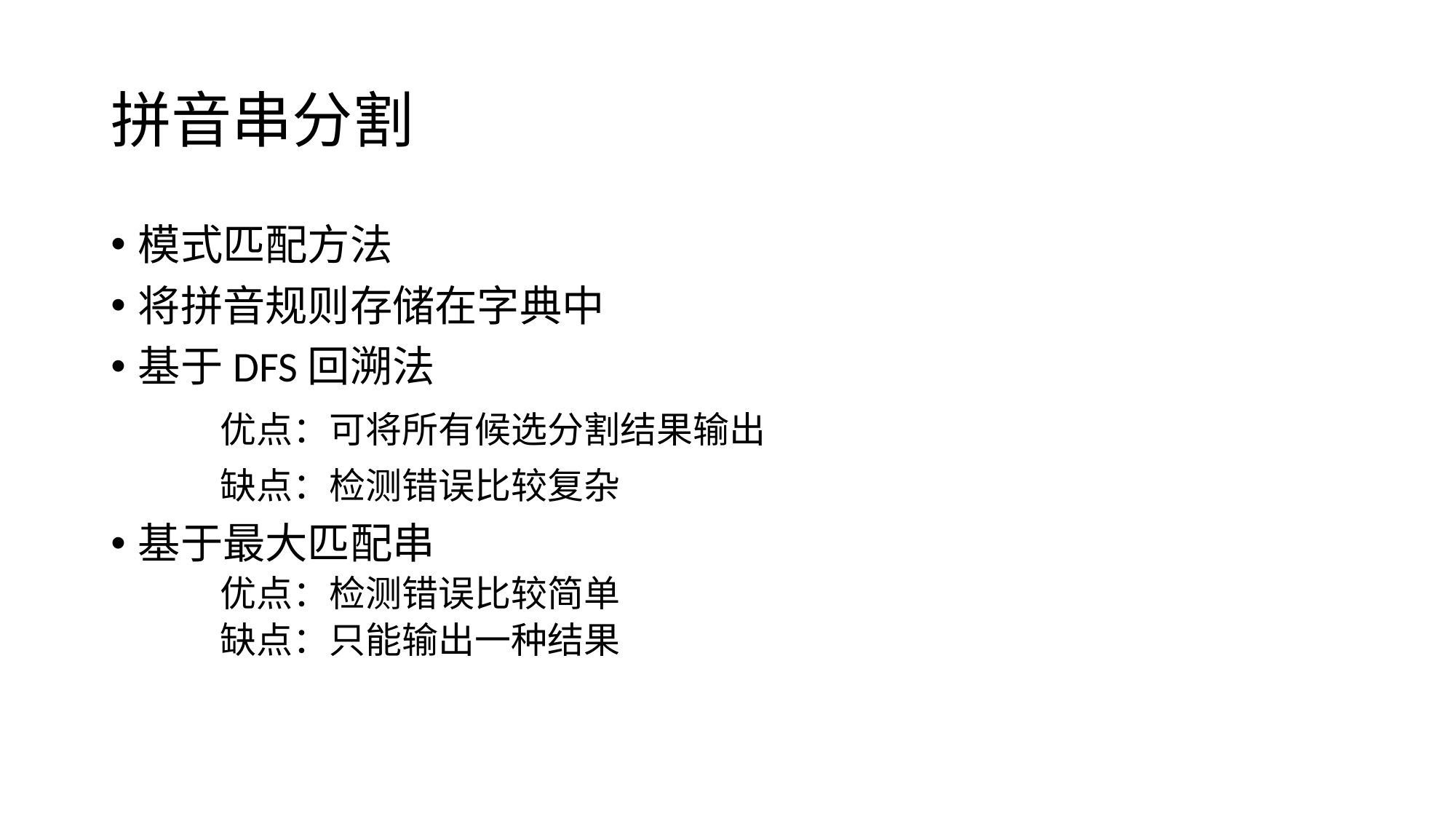

# 拼音串分割
模式匹配方法
将拼音规则存储在字典中
基于DFS回溯法
	优点：可将所有候选分割结果输出
	缺点：检测错误比较复杂
基于最大匹配串
优点：检测错误比较简单
缺点：只能输出一种结果